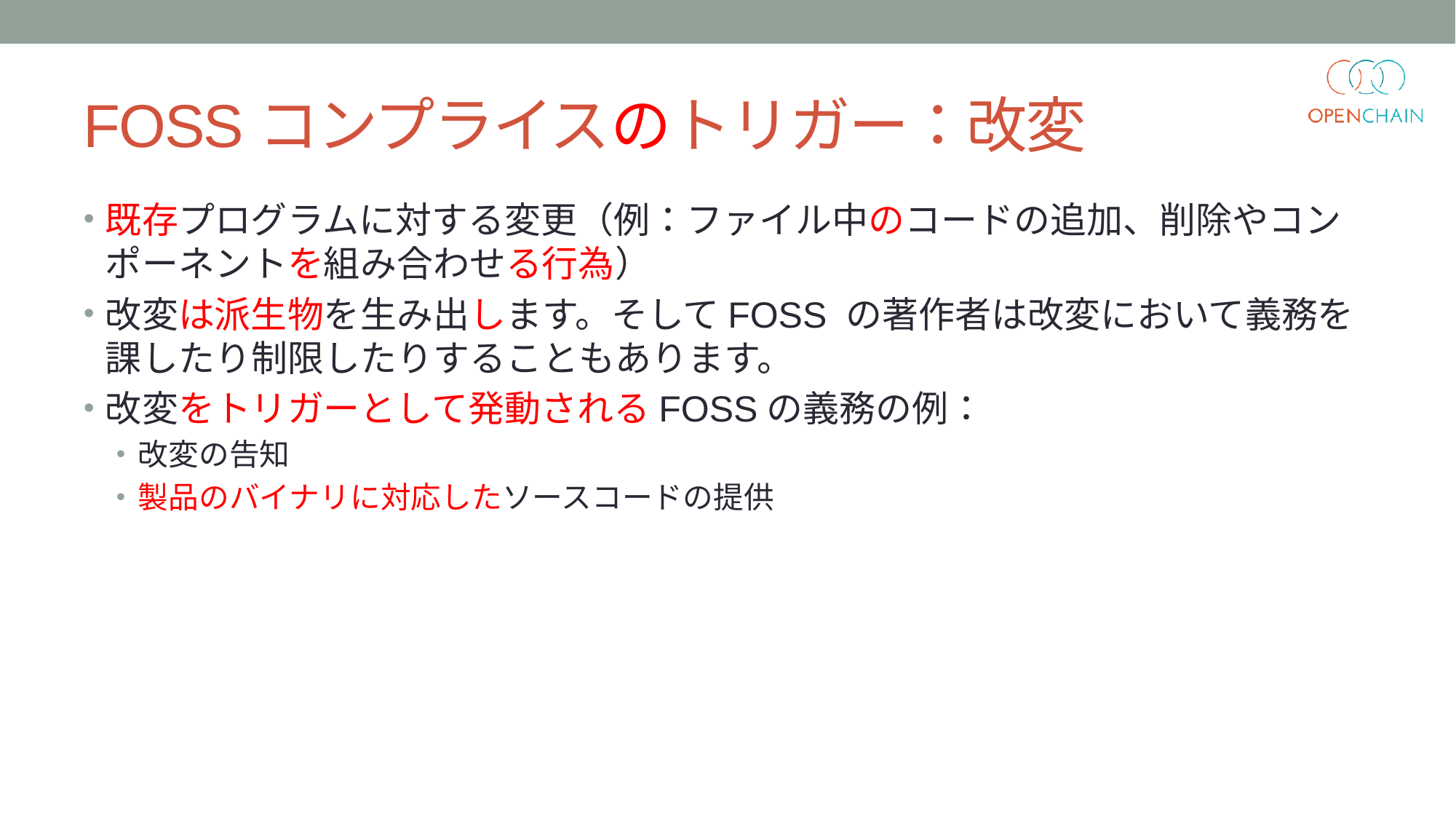

# FOSSコンプライスのトリガー：改変
既存プログラムに対する変更（例：ファイル中のコードの追加、削除やコンポーネントを組み合わせる行為）
改変は派生物を生み出します。そしてFOSS の著作者は改変において義務を課したり制限したりすることもあります。
改変をトリガーとして発動されるFOSSの義務の例：
改変の告知
製品のバイナリに対応したソースコードの提供